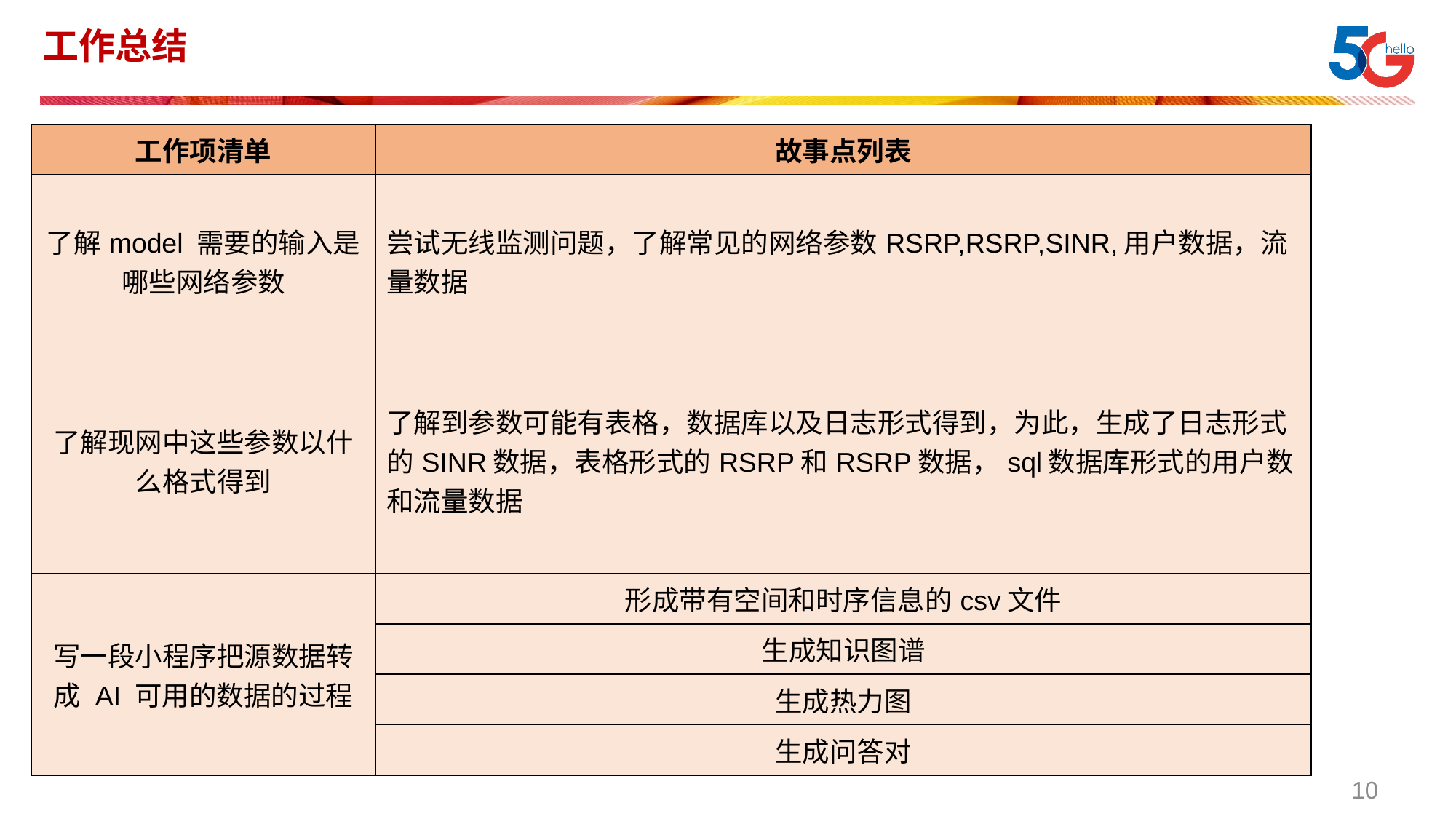

# 工作总结
| 工作项清单 | 故事点列表 |
| --- | --- |
| 了解model 需要的输入是哪些网络参数 | 尝试无线监测问题，了解常见的网络参数RSRP,RSRP,SINR,用户数据，流量数据 |
| 了解现网中这些参数以什么格式得到 | 了解到参数可能有表格，数据库以及日志形式得到，为此，生成了日志形式的SINR数据，表格形式的RSRP和RSRP数据，sql数据库形式的用户数和流量数据 |
| 写一段小程序把源数据转成 AI 可用的数据的过程 | 形成带有空间和时序信息的csv文件 |
|  | 生成知识图谱 |
|  | 生成热力图 |
|  | 生成问答对 |